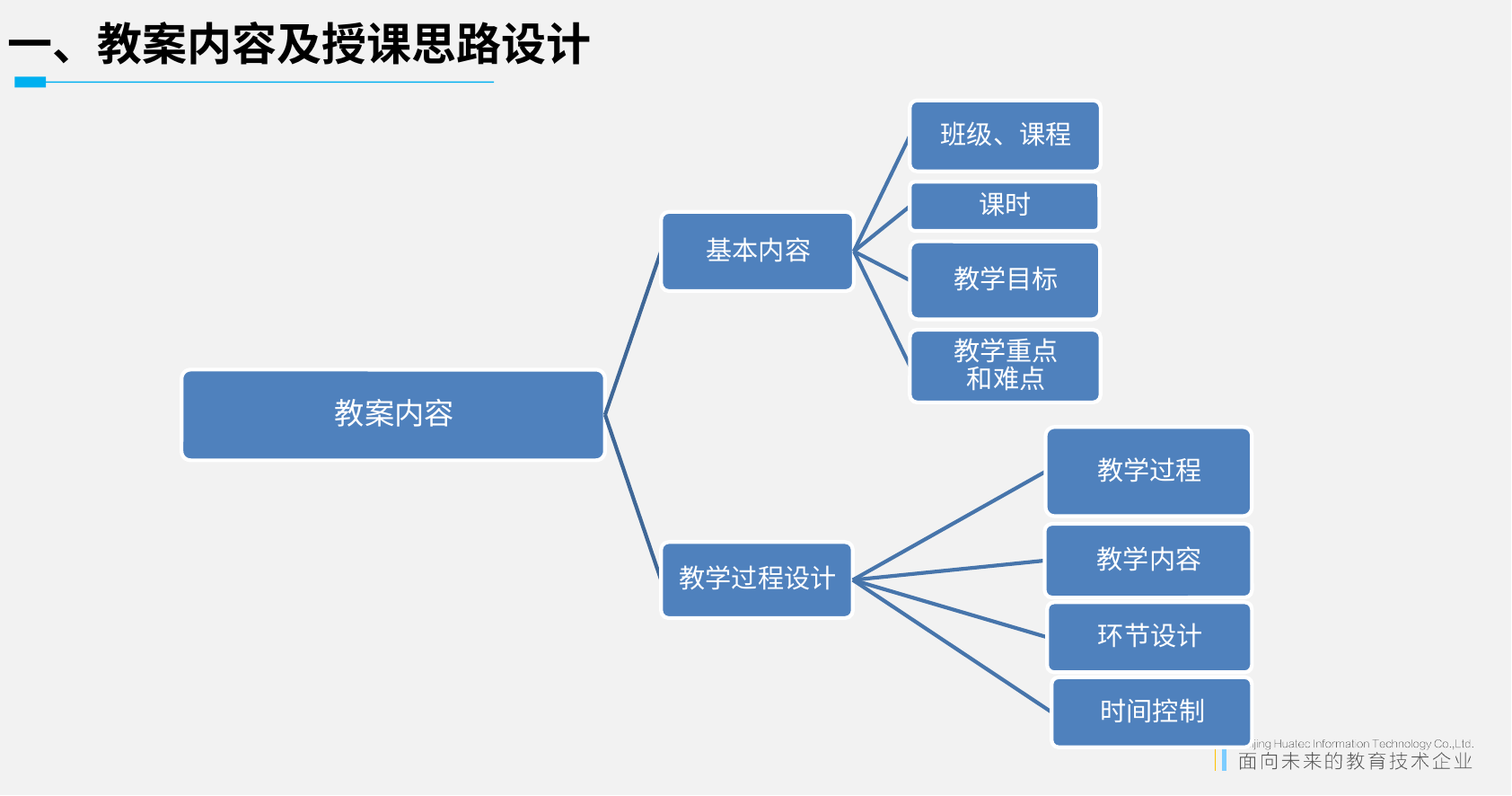

# 一、教案内容及授课思路设计

教案内容

基本内容

班级、课程

课时

教学目标

教学重点
和难点

教学过程设计

教学过程

教学内容

环节设计

时间控制